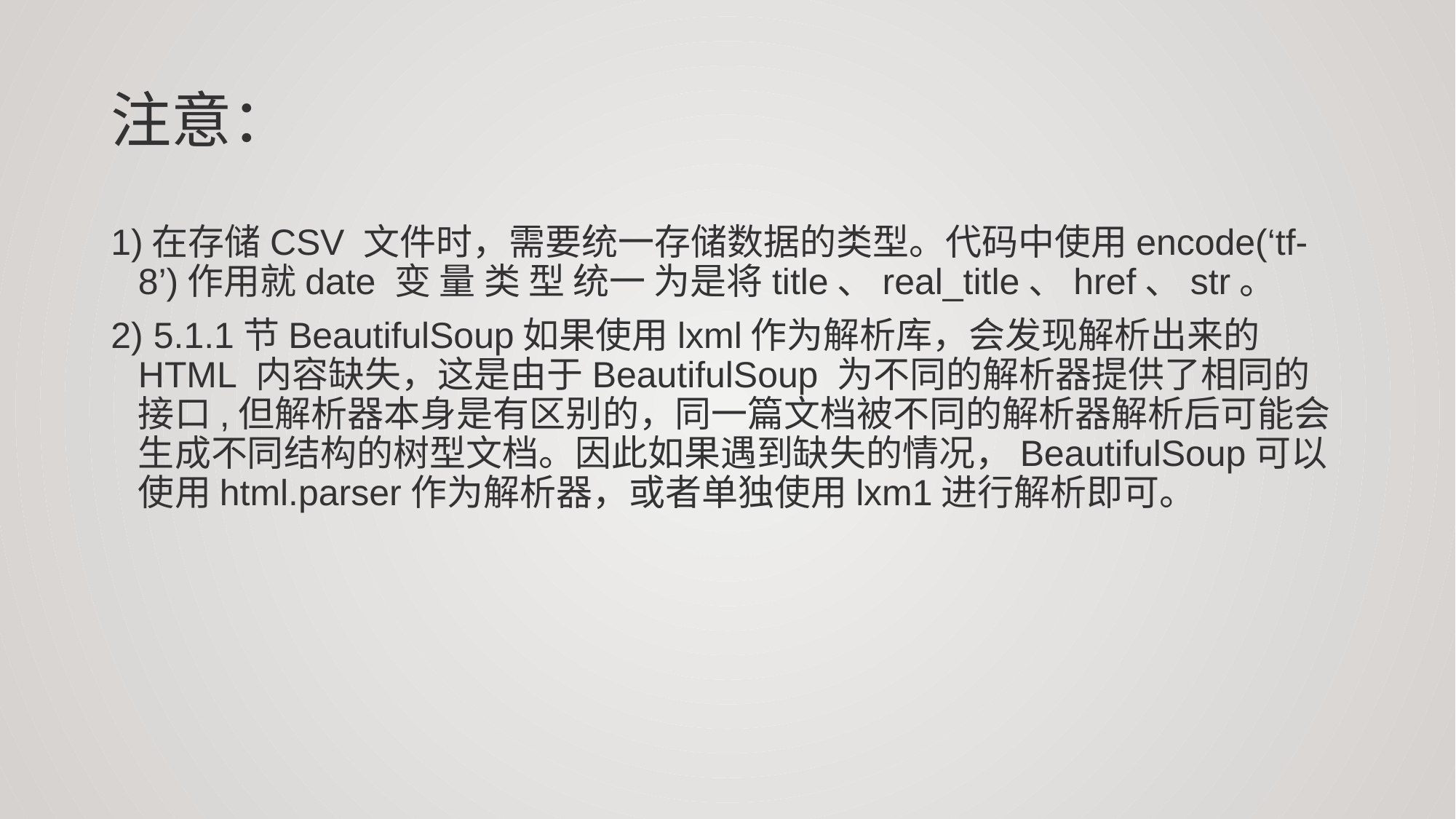

# 注意：
1)在存储CSV 文件时，需要统一存储数据的类型。代码中使用encode(‘tf-8’)作用就date 变 量 类 型 统一 为是将title、real_title、href、str。
2) 5.1.1节BeautifulSoup如果使用lxml作为解析库，会发现解析出来的HTML 内容缺失，这是由于BeautifulSoup 为不同的解析器提供了相同的接口,但解析器本身是有区别的，同一篇文档被不同的解析器解析后可能会生成不同结构的树型文档。因此如果遇到缺失的情况，BeautifulSoup可以使用html.parser作为解析器，或者单独使用lxm1进行解析即可。